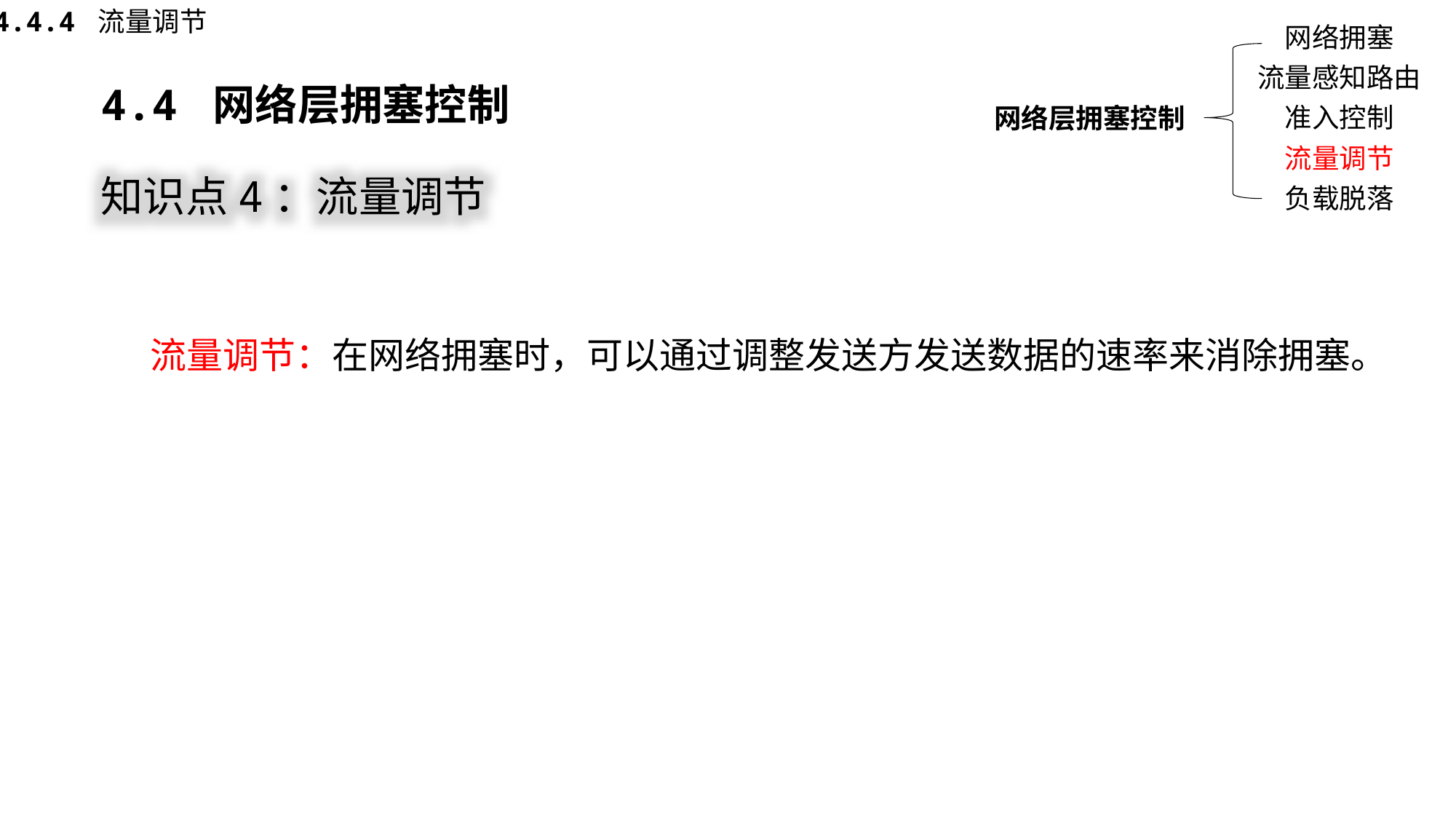

4.4.4 流量调节

网络拥塞

流量感知路由
网络层拥塞控制
准入控制
流量调节
负载脱落
4.4 网络层拥塞控制
知识点4：流量调节
流量调节：在网络拥塞时，可以通过调整发送方发送数据的速率来消除拥塞。